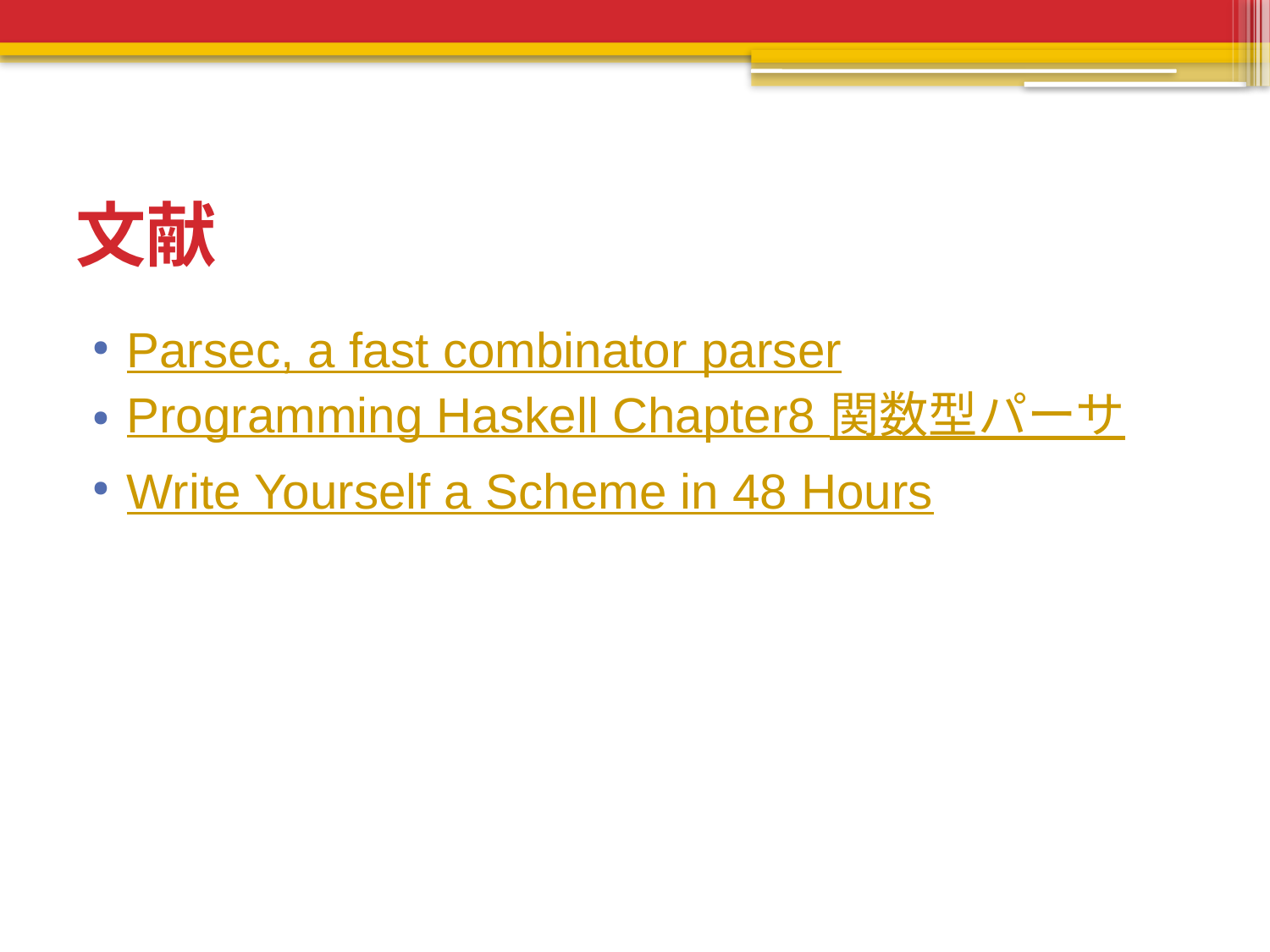

# 文献
Parsec, a fast combinator parser
Programming Haskell Chapter8 関数型パーサ
Write Yourself a Scheme in 48 Hours